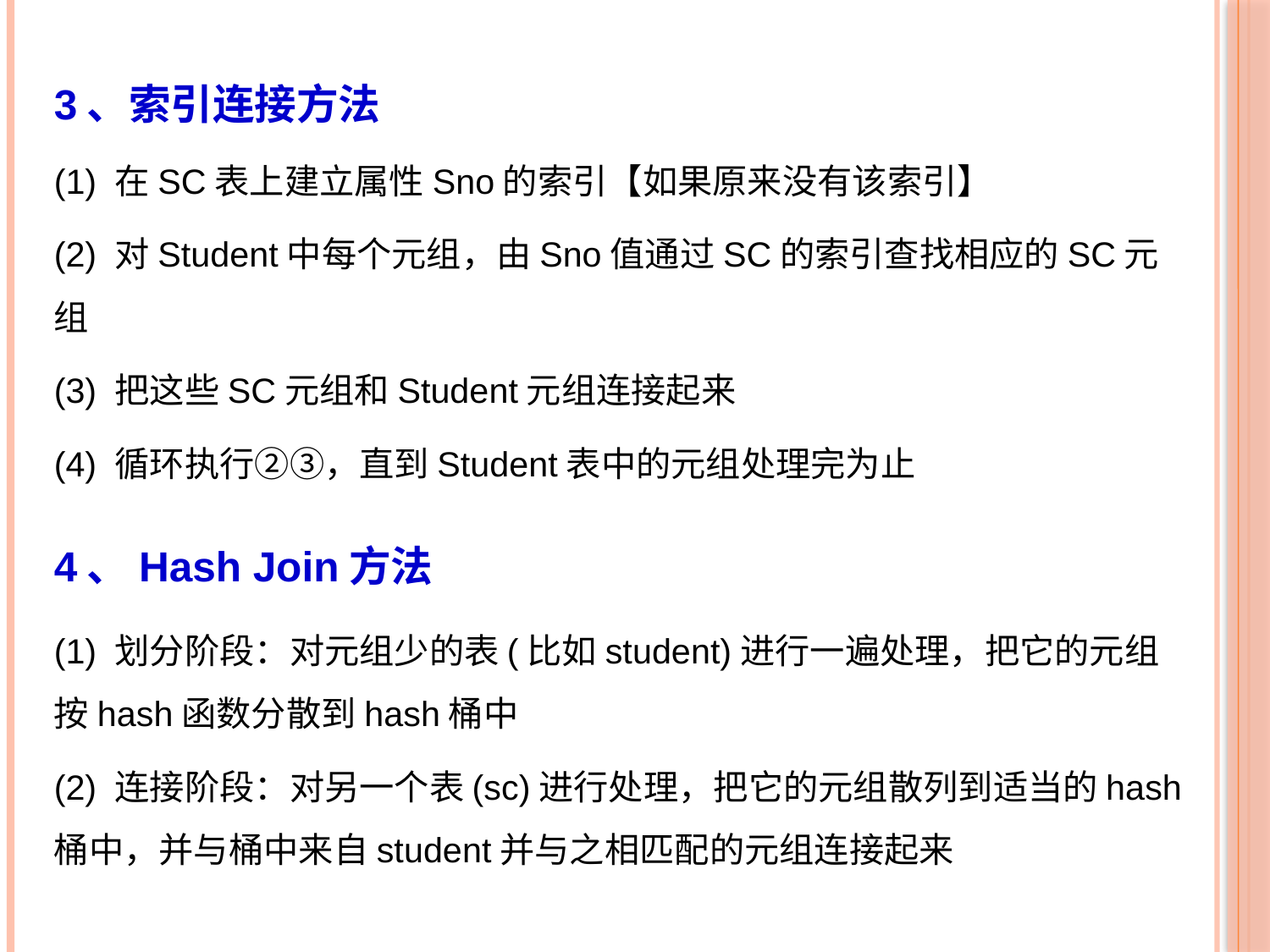

3、索引连接方法
(1) 在SC表上建立属性Sno的索引【如果原来没有该索引】
(2) 对Student中每个元组，由Sno值通过SC的索引查找相应的SC元组
(3) 把这些SC元组和Student元组连接起来
(4) 循环执行②③，直到Student表中的元组处理完为止
4、Hash Join方法
(1) 划分阶段：对元组少的表(比如student)进行一遍处理，把它的元组按hash函数分散到hash桶中
(2) 连接阶段：对另一个表(sc)进行处理，把它的元组散列到适当的hash桶中，并与桶中来自student并与之相匹配的元组连接起来